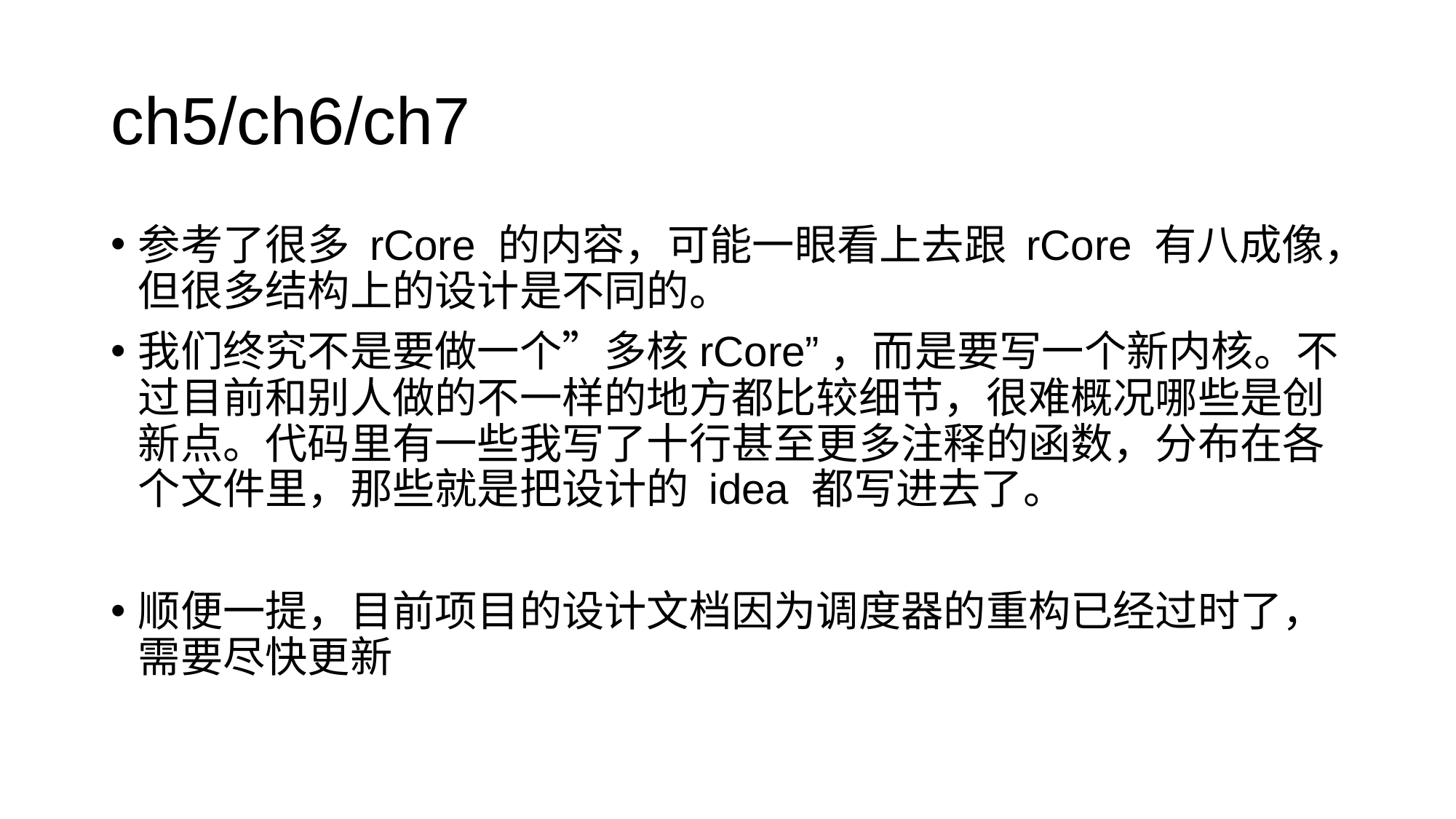

# ch5/ch6/ch7
参考了很多 rCore 的内容，可能一眼看上去跟 rCore 有八成像，但很多结构上的设计是不同的。
我们终究不是要做一个”多核rCore”，而是要写一个新内核。不过目前和别人做的不一样的地方都比较细节，很难概况哪些是创新点。代码里有一些我写了十行甚至更多注释的函数，分布在各个文件里，那些就是把设计的 idea 都写进去了。

顺便一提，目前项目的设计文档因为调度器的重构已经过时了，需要尽快更新